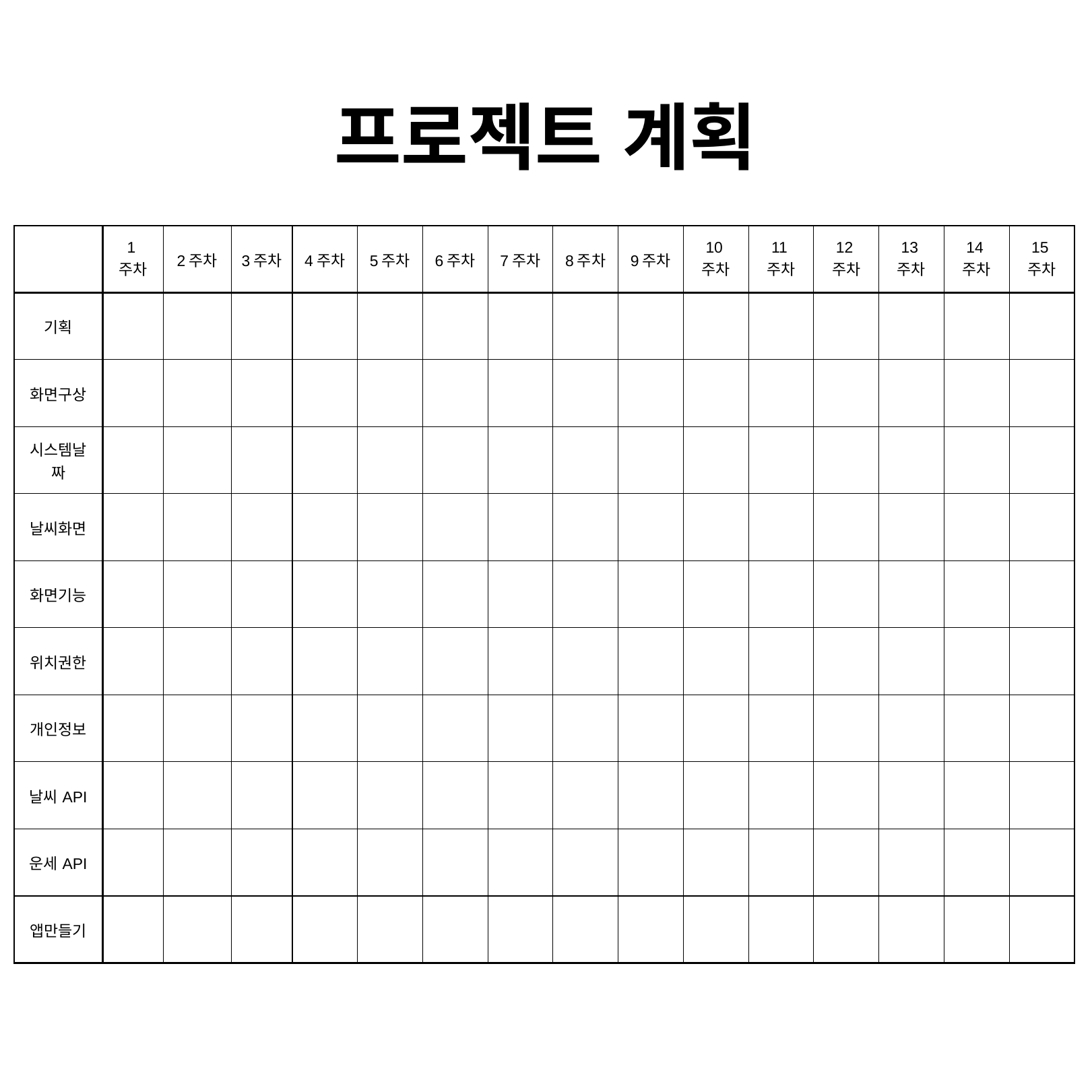

# 프로젝트 계획
|  | 1주차 | 2주차 | 3주차 | 4주차 | 5주차 | 6주차 | 7주차 | 8주차 | 9주차 | 10주차 | 11주차 | 12주차 | 13주차 | 14주차 | 15주차 |
| --- | --- | --- | --- | --- | --- | --- | --- | --- | --- | --- | --- | --- | --- | --- | --- |
| 기획 |  |  |  |  |  |  |  |  |  |  |  |  |  |  |  |
| 화면구상 |  |  |  |  |  |  |  |  |  |  |  |  |  |  |  |
| 시스템날짜 |  |  |  |  |  |  |  |  |  |  |  |  |  |  |  |
| 날씨화면 |  |  |  |  |  |  |  |  |  |  |  |  |  |  |  |
| 화면기능 |  |  |  |  |  |  |  |  |  |  |  |  |  |  |  |
| 위치권한 |  |  |  |  |  |  |  |  |  |  |  |  |  |  |  |
| 개인정보 |  |  |  |  |  |  |  |  |  |  |  |  |  |  |  |
| 날씨API |  |  |  |  |  |  |  |  |  |  |  |  |  |  |  |
| 운세API |  |  |  |  |  |  |  |  |  |  |  |  |  |  |  |
| 앱만들기 |  |  |  |  |  |  |  |  |  |  |  |  |  |  |  |